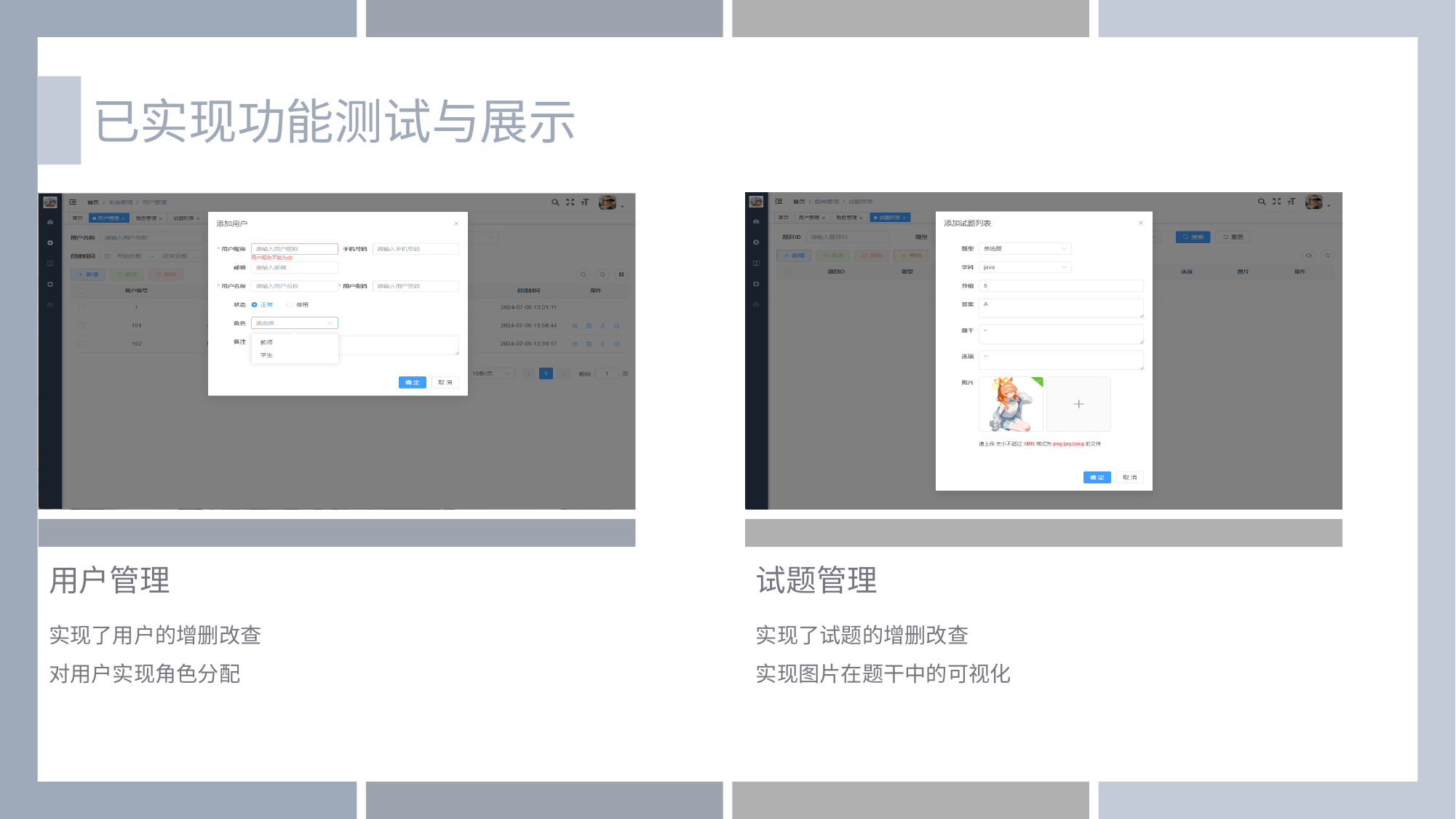

已实现功能测试与展示

用户管理
实现了用户的增删改查
对用户实现角色分配
试题管理
实现了试题的增删改查
实现图片在题干中的可视化